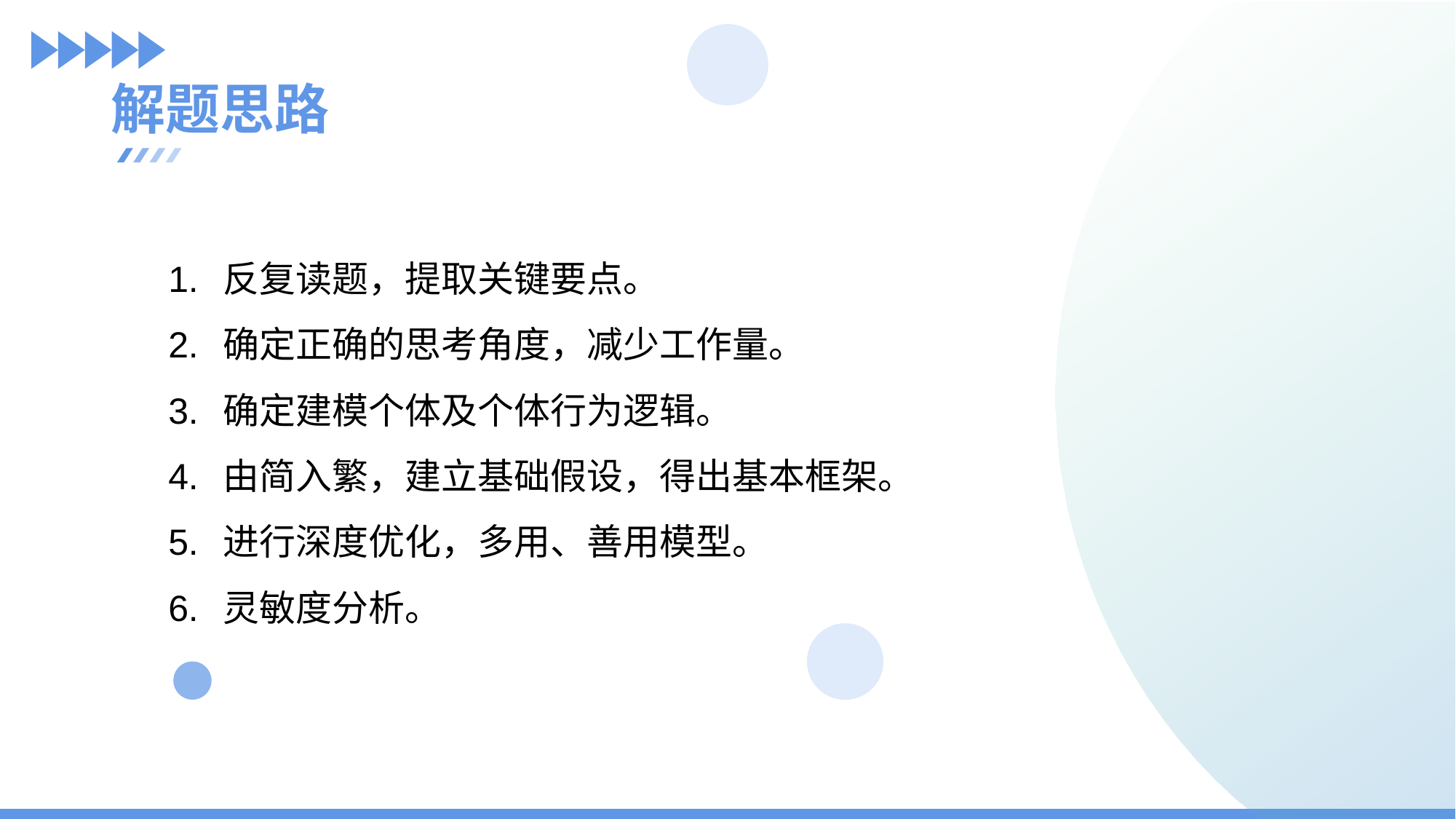

解题思路

反复读题，提取关键要点。
确定正确的思考角度，减少工作量。
确定建模个体及个体行为逻辑。
由简入繁，建立基础假设，得出基本框架。
进行深度优化，多用、善用模型。
灵敏度分析。
关键词1
关键词2
关键词3
关键词4